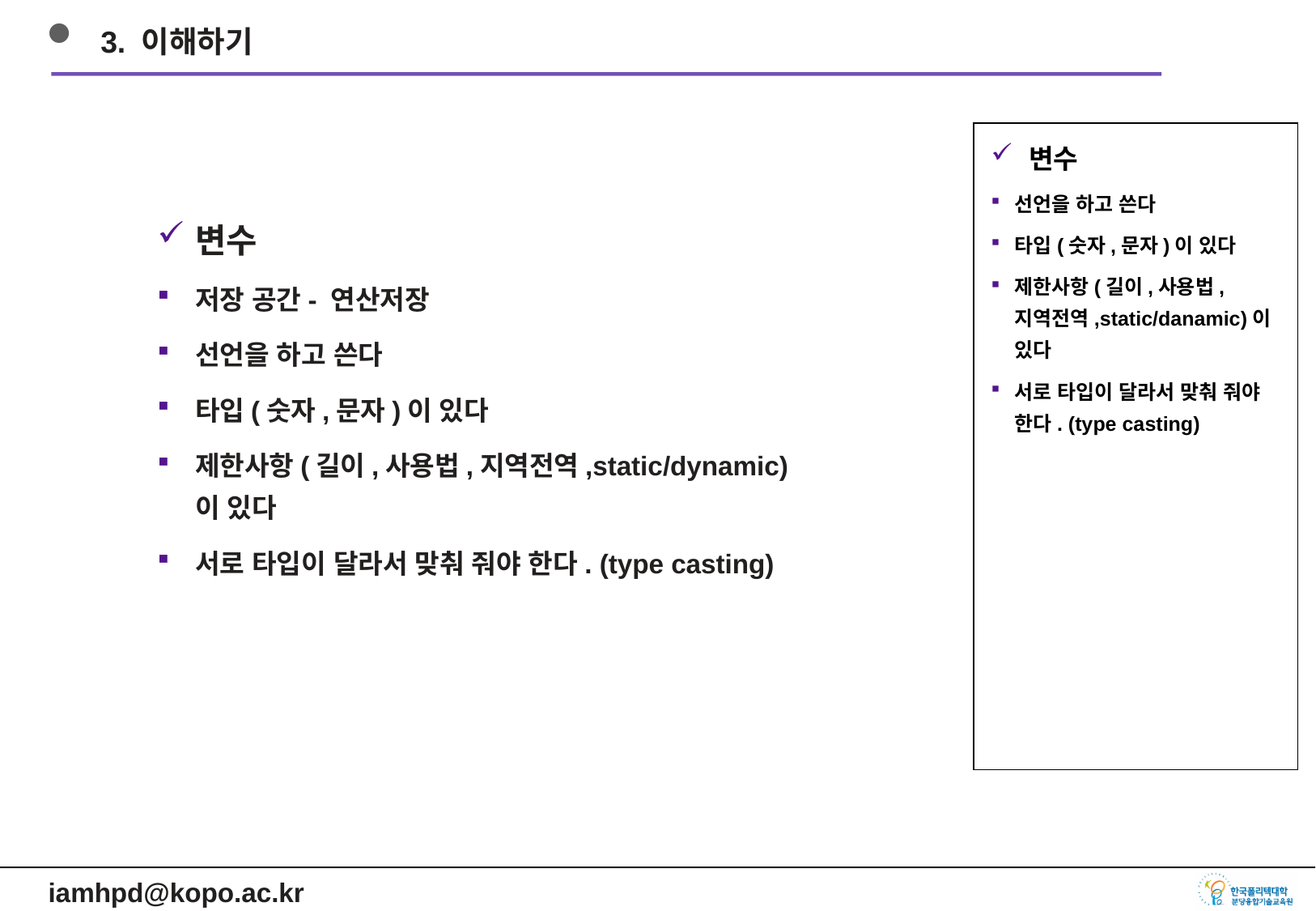

3. 이해하기
변수
선언을 하고 쓴다
타입(숫자,문자)이 있다
제한사항(길이,사용법,지역전역,static/danamic)이 있다
서로 타입이 달라서 맞춰 줘야 한다. (type casting)
변수
저장 공간- 연산저장
선언을 하고 쓴다
타입(숫자,문자)이 있다
제한사항(길이,사용법,지역전역,static/dynamic)이 있다
서로 타입이 달라서 맞춰 줘야 한다. (type casting)